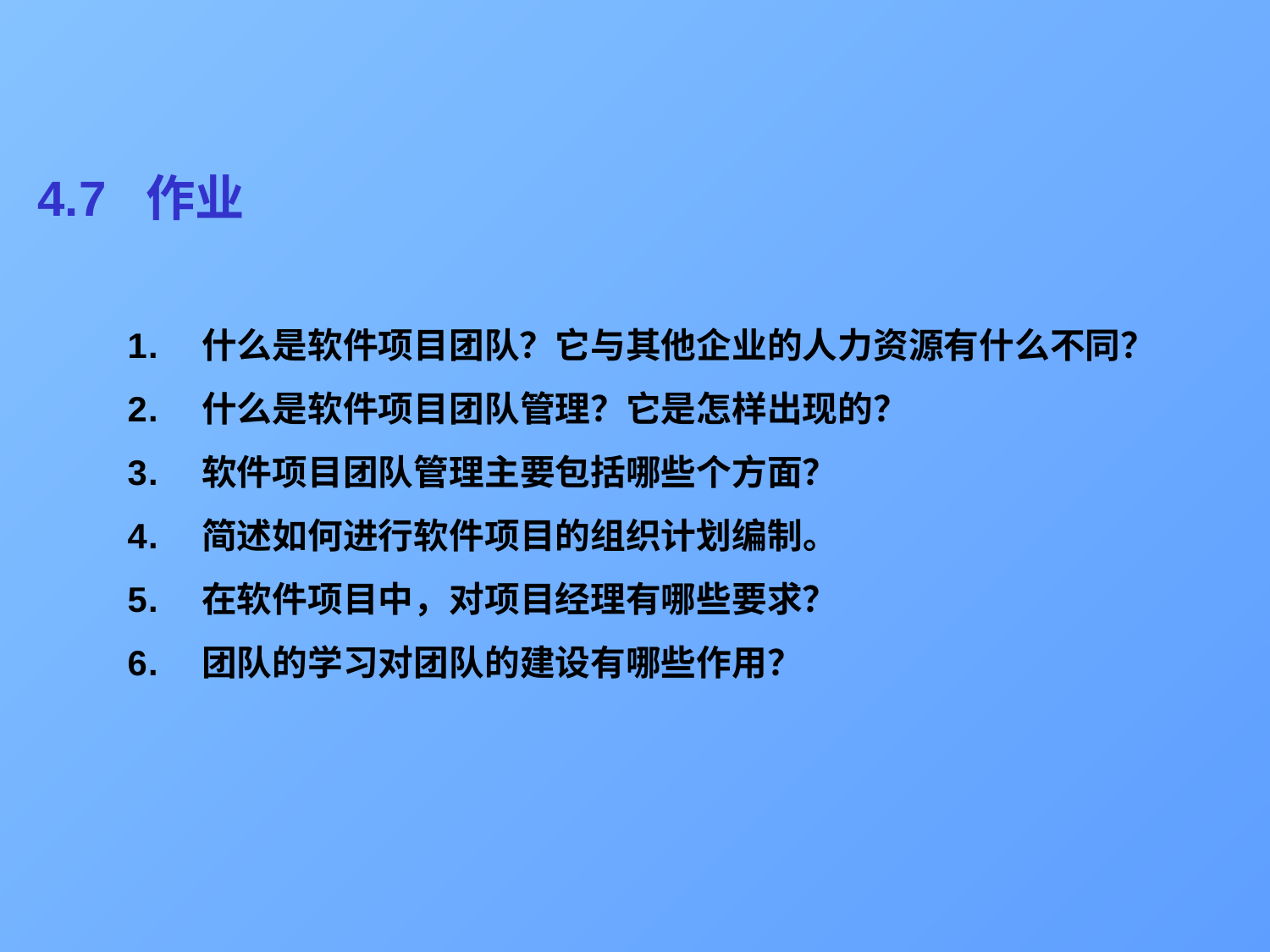

# 4.7  作业
什么是软件项目团队？它与其他企业的人力资源有什么不同？
什么是软件项目团队管理？它是怎样出现的？
软件项目团队管理主要包括哪些个方面？
简述如何进行软件项目的组织计划编制。
在软件项目中，对项目经理有哪些要求？
团队的学习对团队的建设有哪些作用？